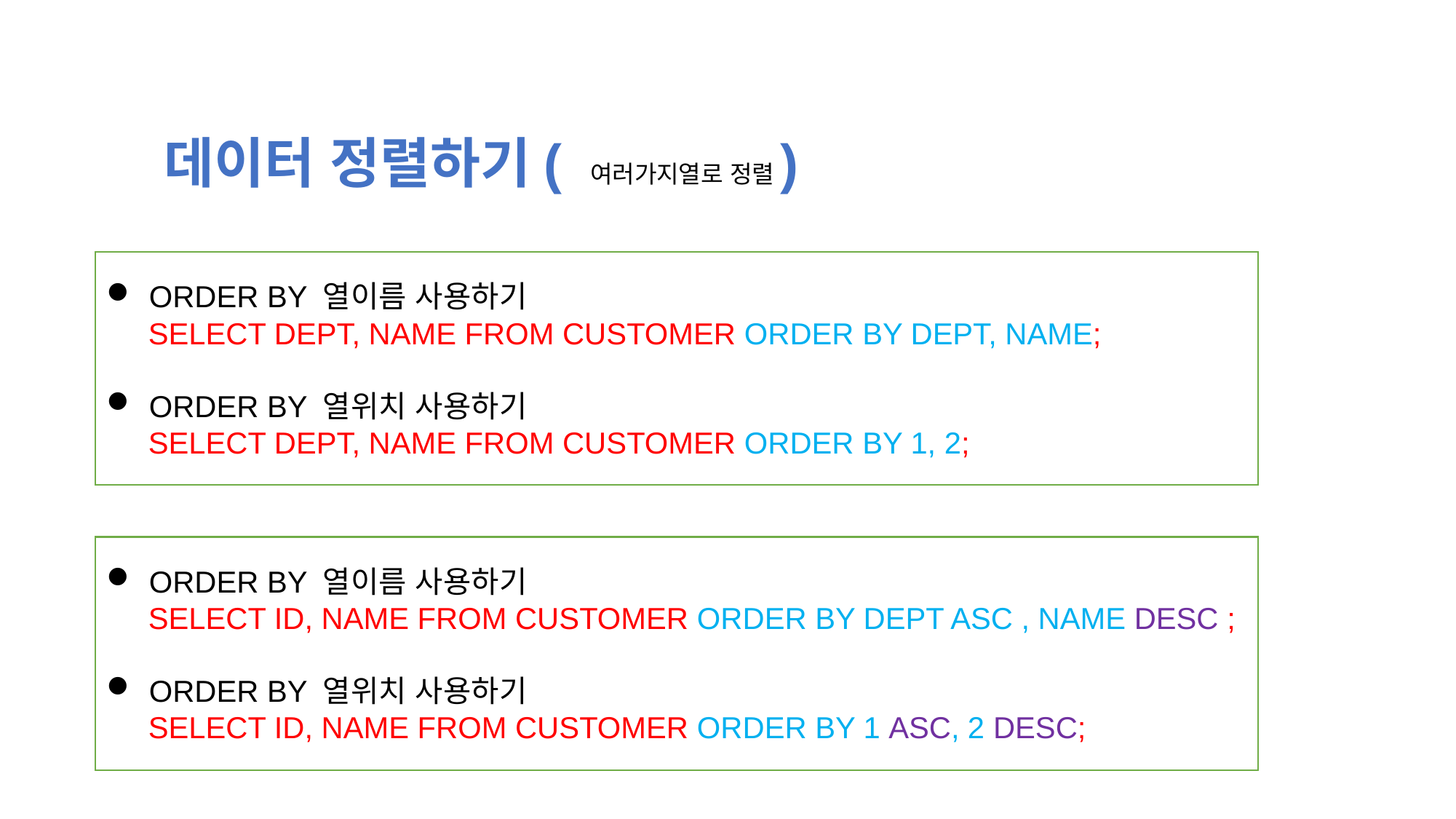

데이터 정렬하기( 여러가지열로 정렬)
 ORDER BY 열이름 사용하기
     SELECT DEPT, NAME FROM CUSTOMER ORDER BY DEPT, NAME;

 ORDER BY 열위치 사용하기
     SELECT DEPT, NAME FROM CUSTOMER ORDER BY 1, 2;
 ORDER BY 열이름 사용하기
     SELECT ID, NAME FROM CUSTOMER ORDER BY DEPT ASC , NAME DESC ;

 ORDER BY 열위치 사용하기
     SELECT ID, NAME FROM CUSTOMER ORDER BY 1 ASC, 2 DESC;